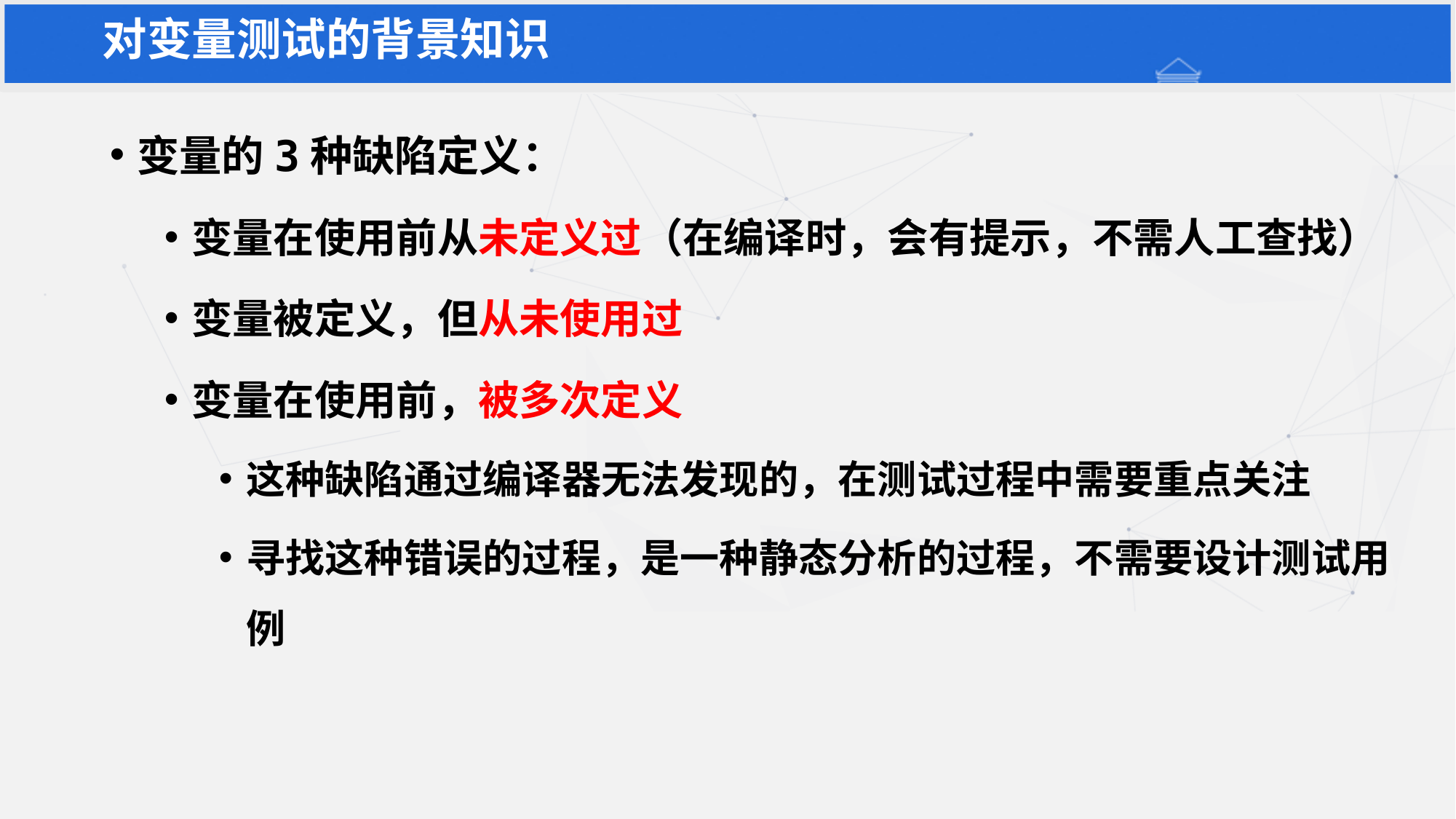

对变量测试的背景知识
变量的3种缺陷定义：
变量在使用前从未定义过（在编译时，会有提示，不需人工查找）
变量被定义，但从未使用过
变量在使用前，被多次定义
这种缺陷通过编译器无法发现的，在测试过程中需要重点关注
寻找这种错误的过程，是一种静态分析的过程，不需要设计测试用例